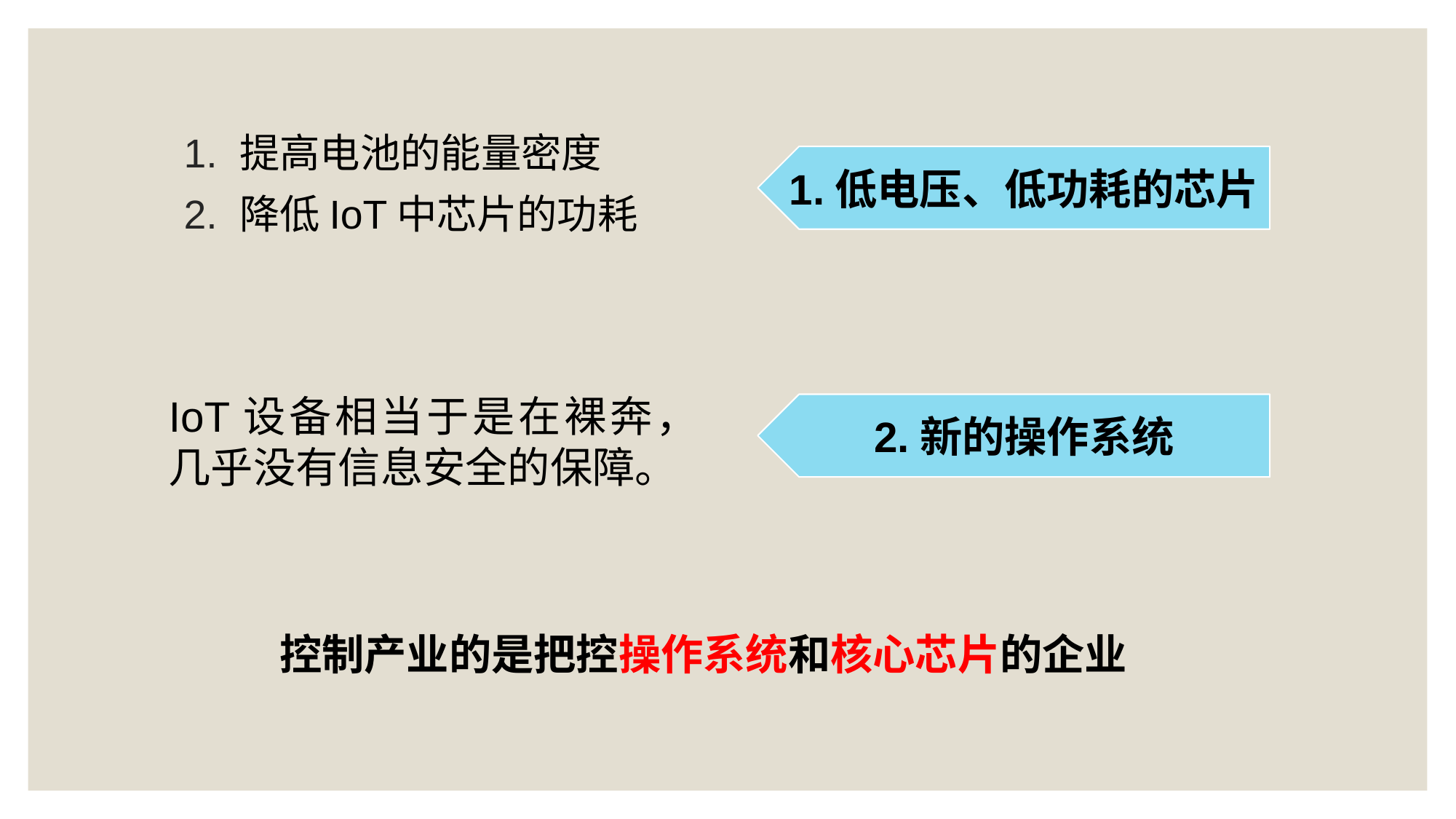

提高电池的能量密度
降低IoT中芯片的功耗

1.低电压、低功耗的芯片
IoT设备相当于是在裸奔，几乎没有信息安全的保障。
2.新的操作系统
控制产业的是把控操作系统和核心芯片的企业